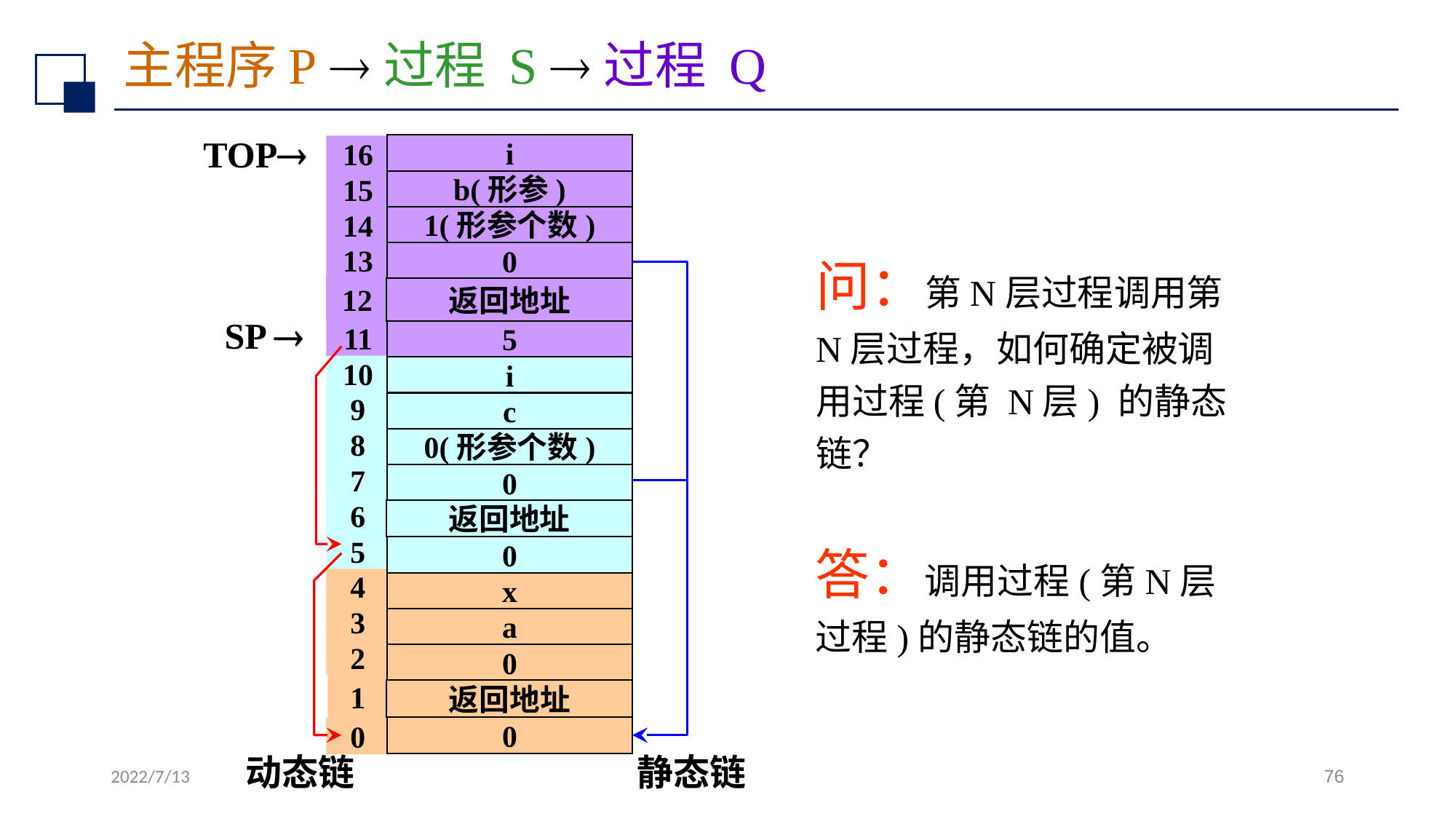

# 主程序P →过程 S →过程 Q
TOP→
i
16
b(形参)
15
1(形参个数)
14
问：第N层过程调用第 N层过程，如何确定被调用过程(第 N层) 的静态链？
13
0

12
返回地址
SP →
11
5

10
i
9
c
8
0(形参个数)
7
0

6
返回地址
答：调用过程(第N层过程)的静态链的值。
5
0

4
x
3
a
2
0
1
返回地址
0
0
动态链
静态链
2022/7/13
76